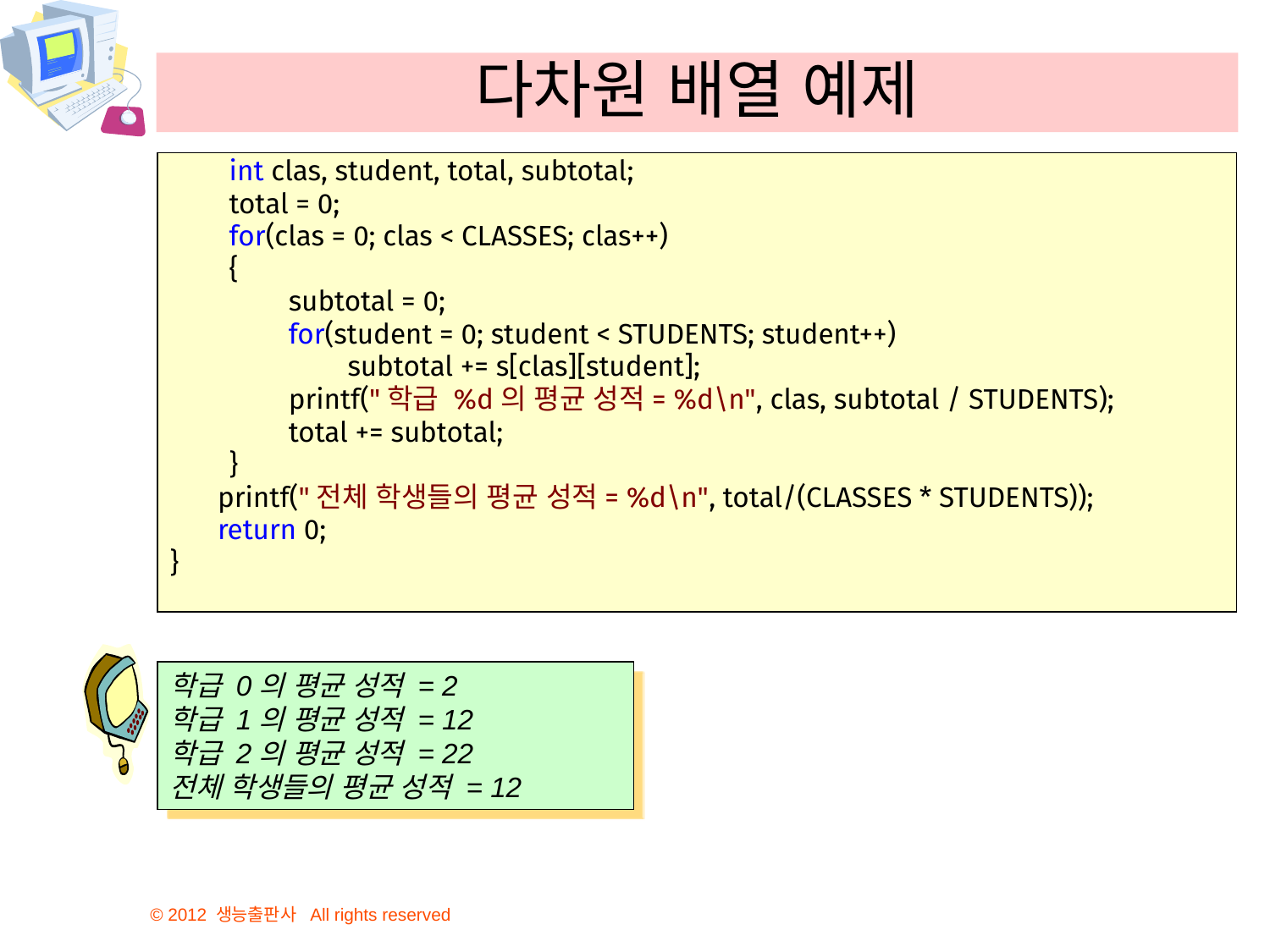

# 다차원 배열 예제
        int clas, student, total, subtotal;
        total = 0;
        for(clas = 0; clas < CLASSES; clas++)
        {
                subtotal = 0;
                for(student = 0; student < STUDENTS; student++)
                        subtotal += s[clas][student];
                printf("학급 %d의 평균 성적= %d\n", clas, subtotal / STUDENTS);
                total += subtotal;
        }
	printf("전체 학생들의 평균 성적= %d\n", total/(CLASSES * STUDENTS));
	return 0;
}

학급 0의 평균 성적 = 2
학급 1의 평균 성적 = 12
학급 2의 평균 성적 = 22
전체 학생들의 평균 성적 = 12